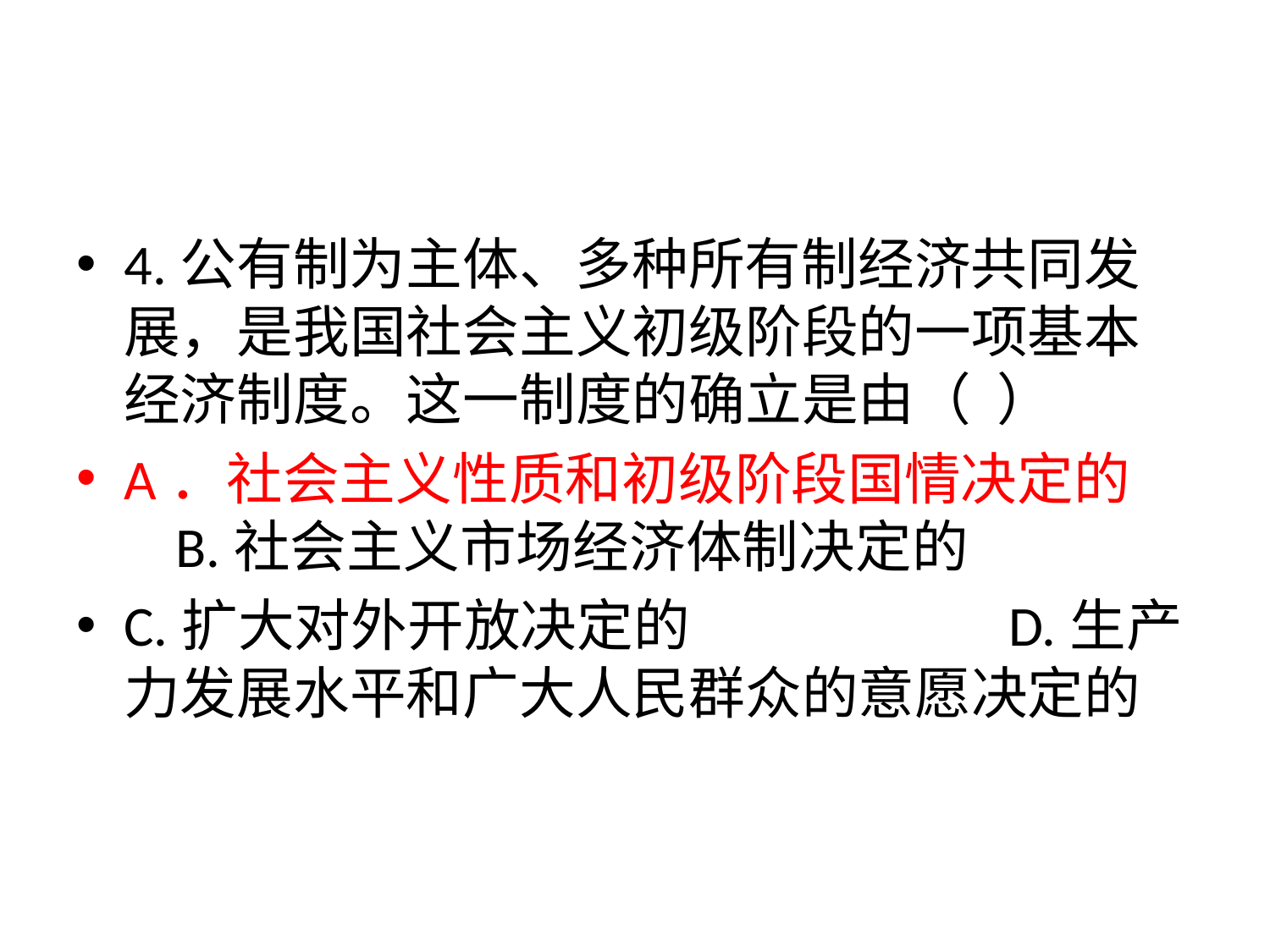

#
4.公有制为主体、多种所有制经济共同发展，是我国社会主义初级阶段的一项基本经济制度。这一制度的确立是由（  ）
A．社会主义性质和初级阶段国情决定的        B.社会主义市场经济体制决定的
C.扩大对外开放决定的                        D.生产力发展水平和广大人民群众的意愿决定的